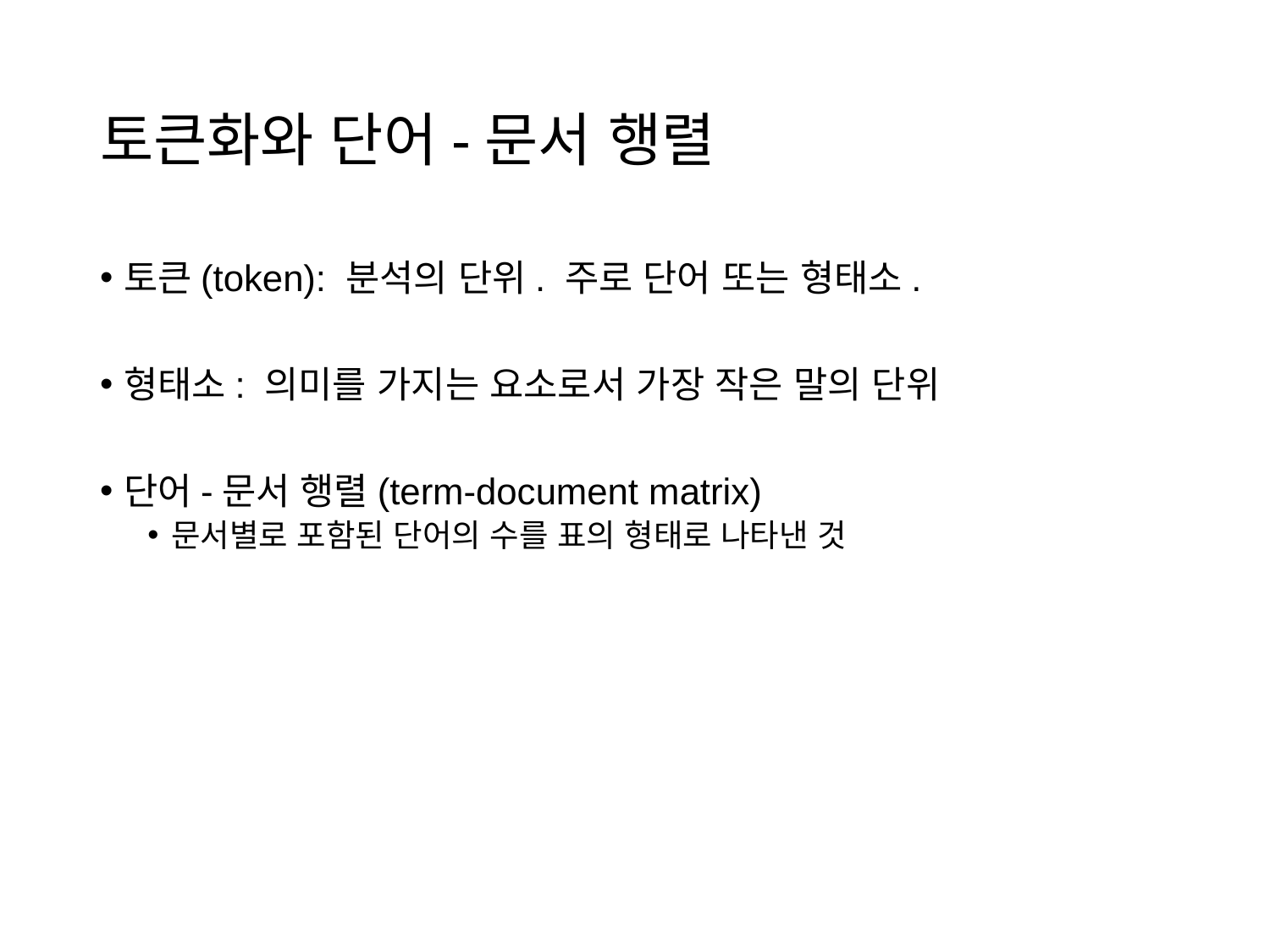

# 토큰화와 단어-문서 행렬
토큰(token): 분석의 단위. 주로 단어 또는 형태소.

형태소: 의미를 가지는 요소로서 가장 작은 말의 단위

단어-문서 행렬(term-document matrix)
문서별로 포함된 단어의 수를 표의 형태로 나타낸 것